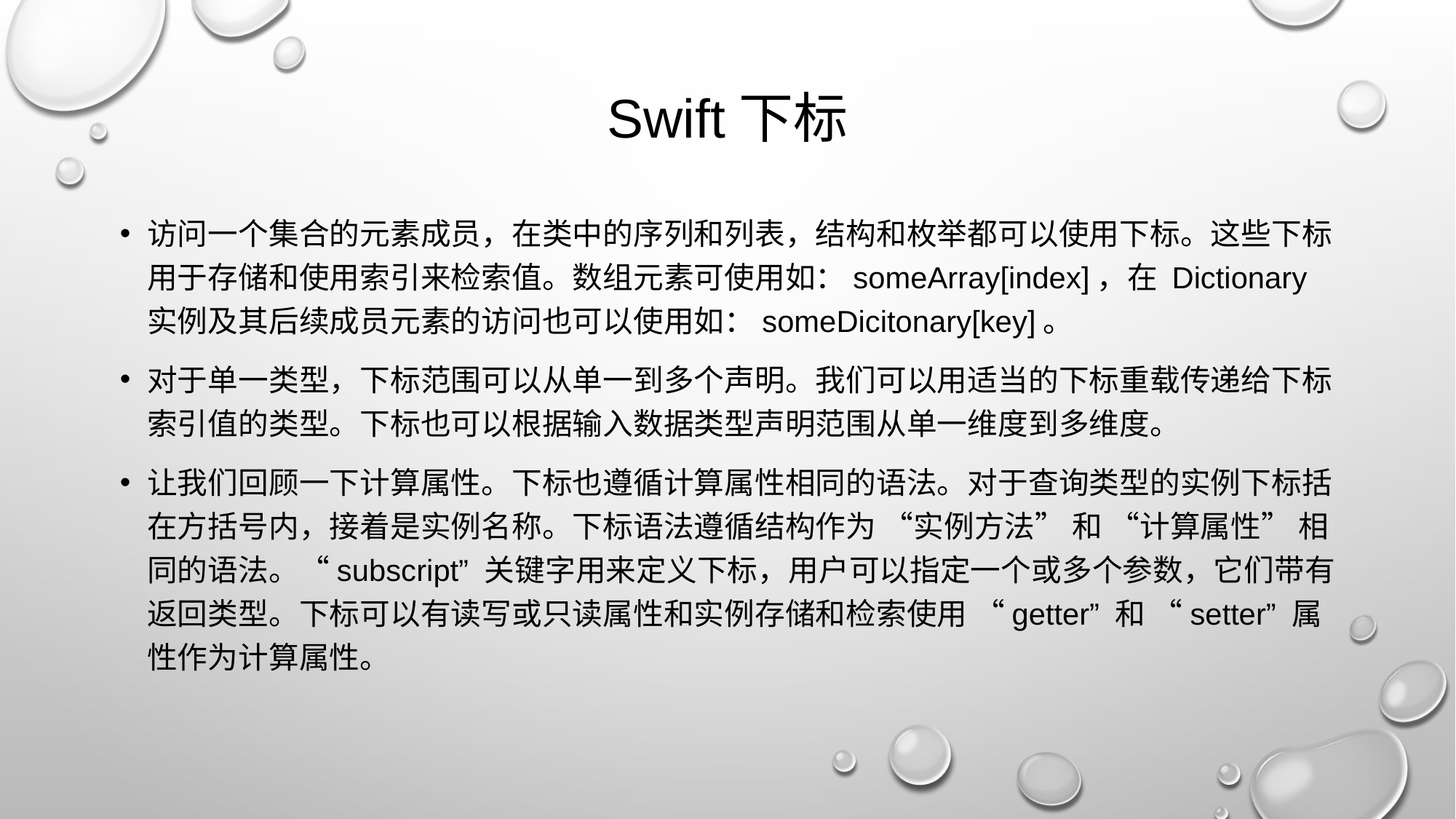

# Swift下标
访问一个集合的元素成员，在类中的序列和列表，结构和枚举都可以使用下标。这些下标用于存储和使用索引来检索值。数组元素可使用如：someArray[index]，在 Dictionary 实例及其后续成员元素的访问也可以使用如：someDicitonary[key]。
对于单一类型，下标范围可以从单一到多个声明。我们可以用适当的下标重载传递给下标索引值的类型。下标也可以根据输入数据类型声明范围从单一维度到多维度。
让我们回顾一下计算属性。下标也遵循计算属性相同的语法。对于查询类型的实例下标括在方括号内，接着是实例名称。下标语法遵循结构作为 “实例方法” 和 “计算属性” 相同的语法。“subscript” 关键字用来定义下标，用户可以指定一个或多个参数，它们带有返回类型。下标可以有读写或只读属性和实例存储和检索使用 “getter” 和 “setter” 属性作为计算属性。